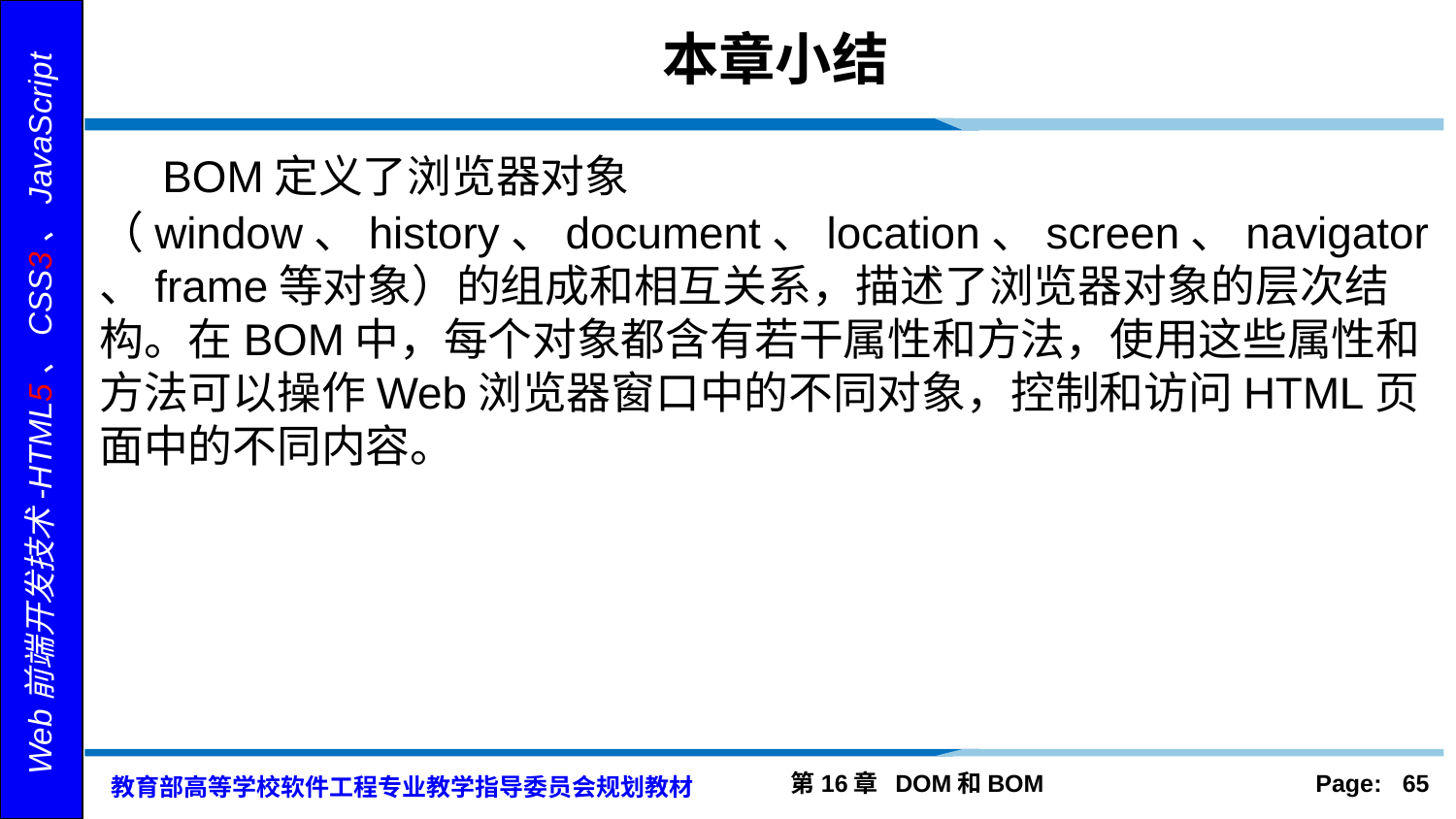

# 本章小结
    BOM定义了浏览器对象（window、history、document、location、screen、navigator、frame等对象）的组成和相互关系，描述了浏览器对象的层次结构。在BOM中，每个对象都含有若干属性和方法，使用这些属性和方法可以操作Web浏览器窗口中的不同对象，控制和访问HTML页面中的不同内容。